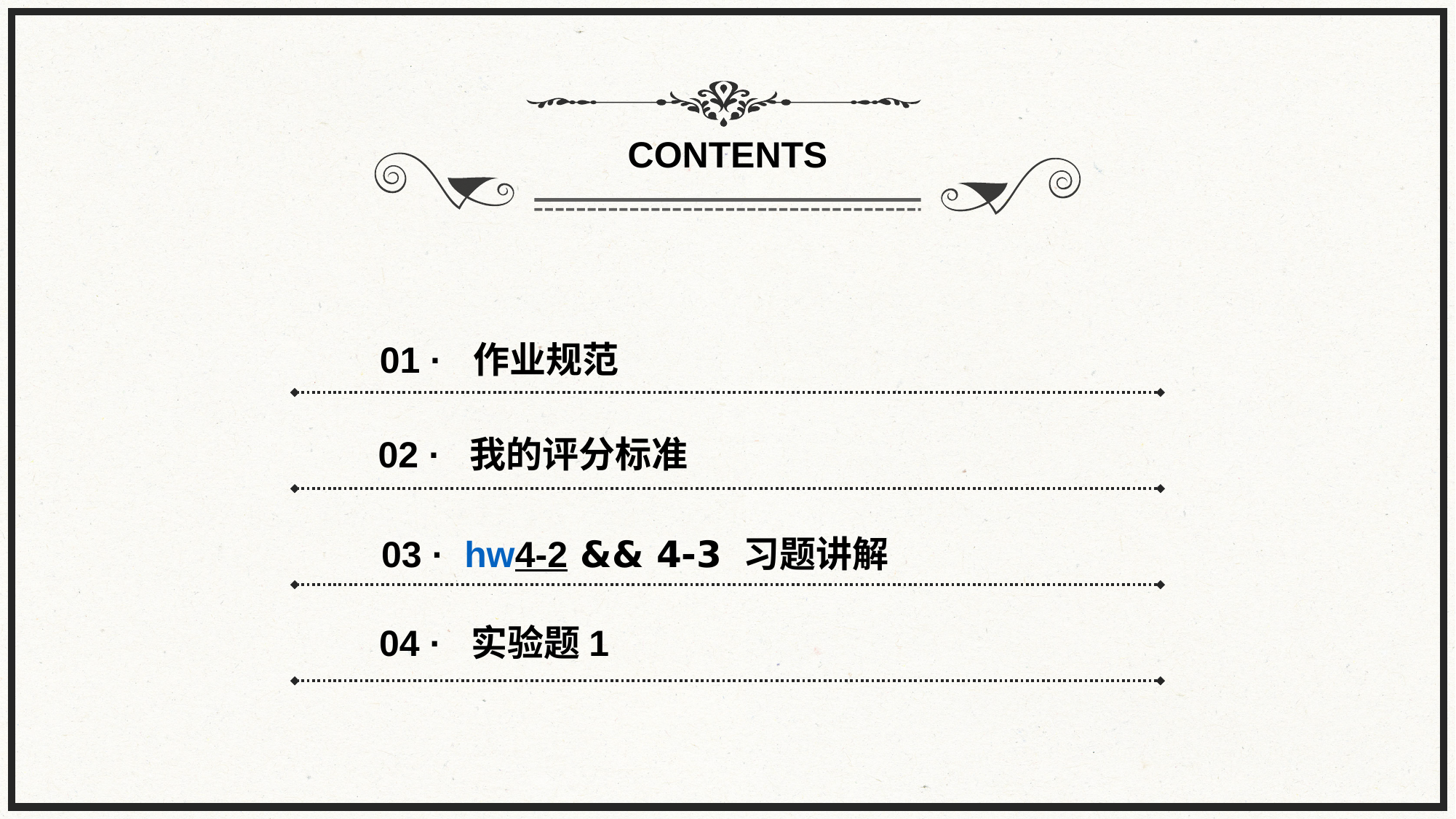

CONTENTS
01 ·  作业规范
02 ·  我的评分标准
03 ·  hw4-2 && 4-3 习题讲解
04 ·  实验题1